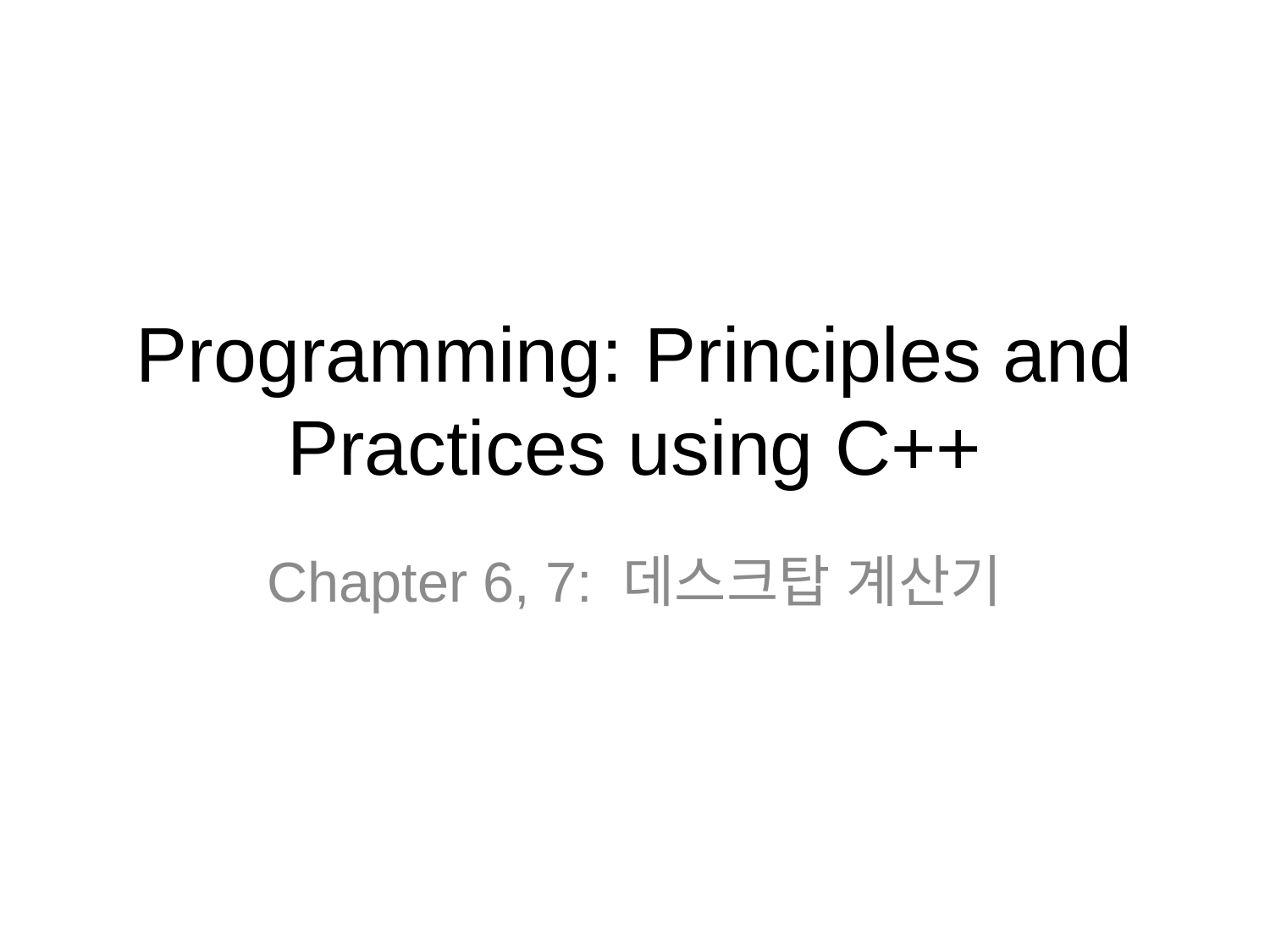

# Programming: Principles and Practices using C++
Chapter 6, 7: 데스크탑 계산기